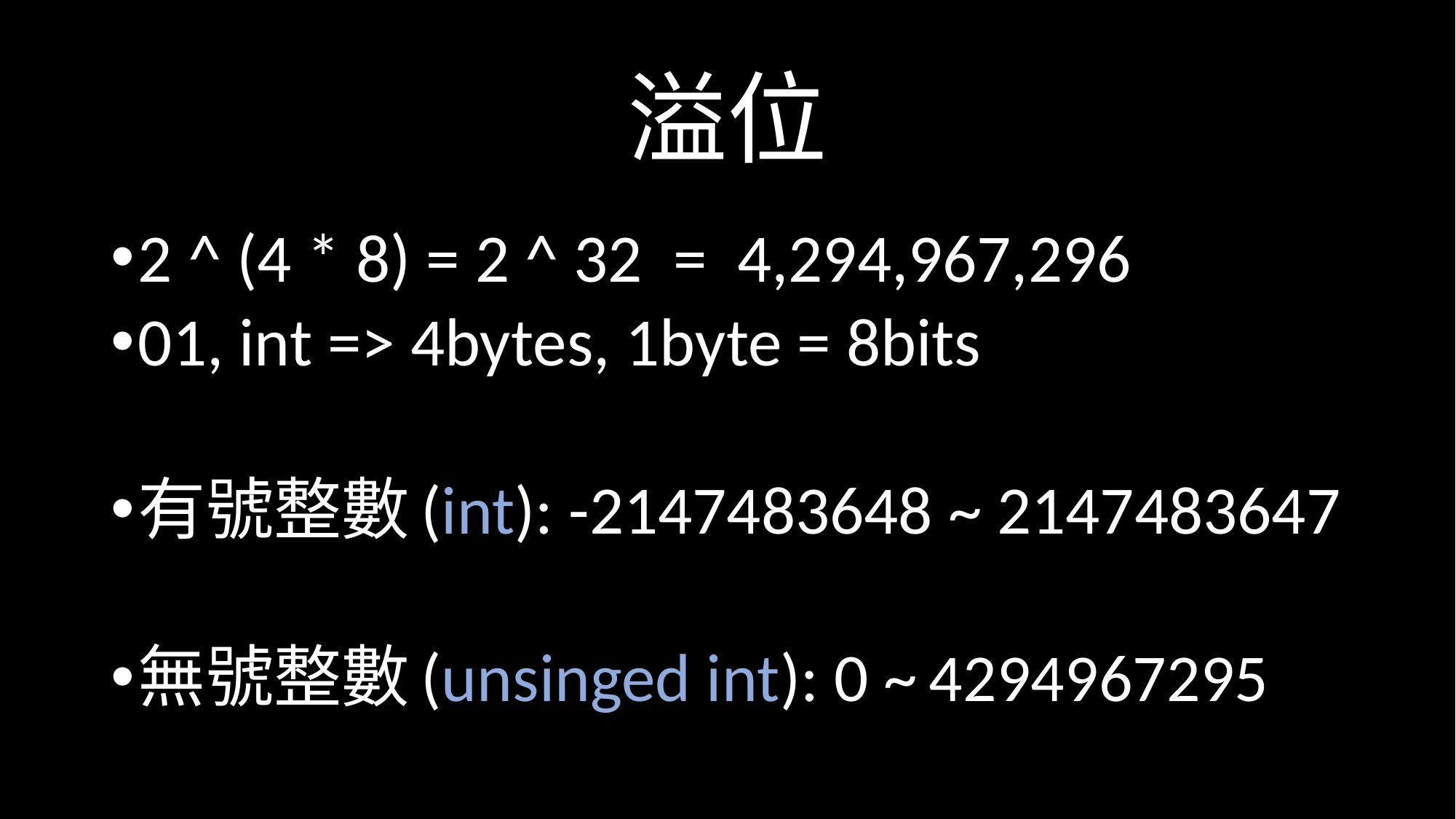

# 溢位
2 ^ (4 * 8) = 2 ^ 32  =  4,294,967,296
01, int => 4bytes, 1byte = 8bits

有號整數(int): -2147483648 ~ 2147483647

無號整數(unsinged int): 0 ~ 4294967295